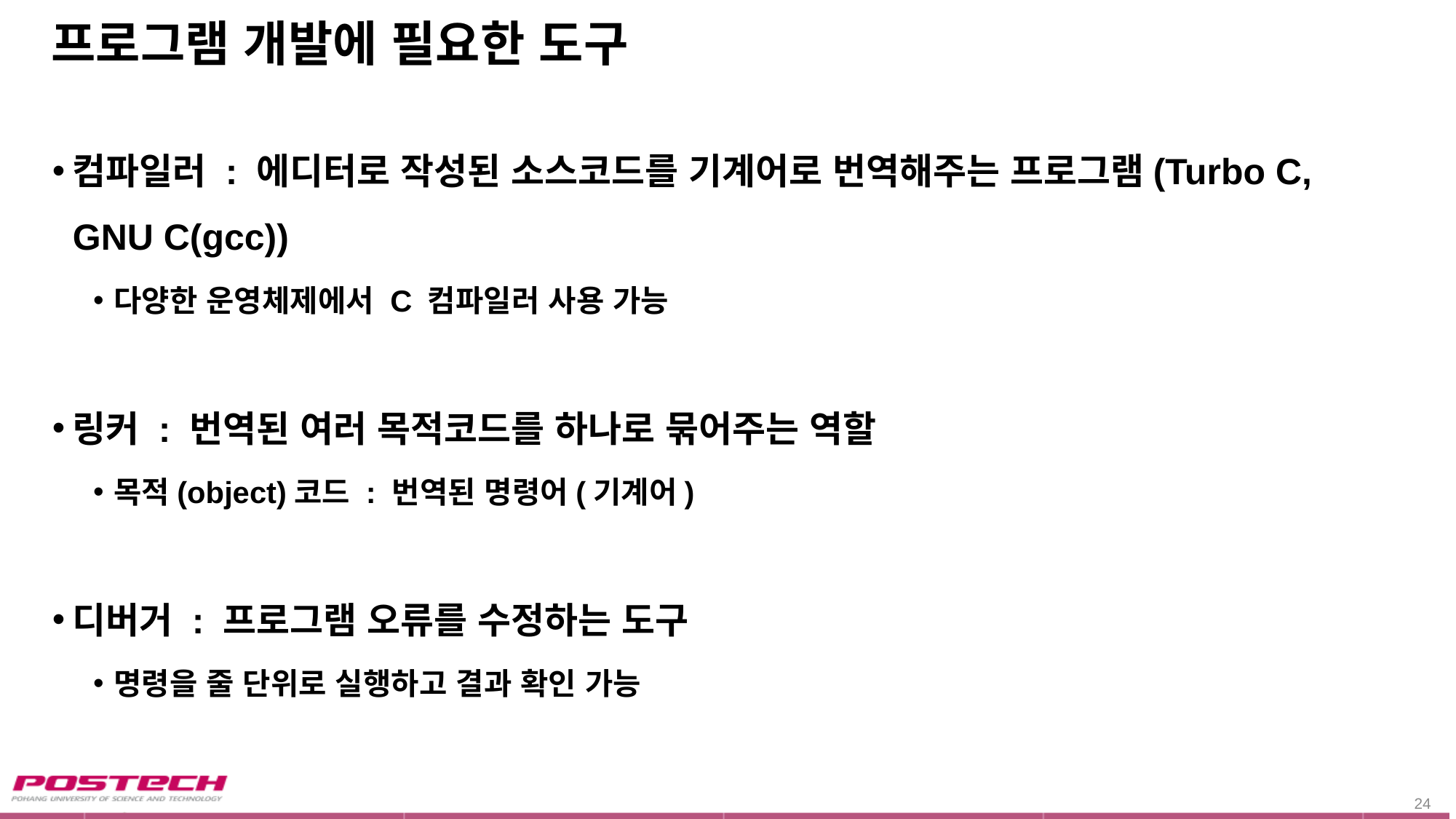

# 프로그램 개발에 필요한 도구
컴파일러 : 에디터로 작성된 소스코드를 기계어로 번역해주는 프로그램(Turbo C, GNU C(gcc))
다양한 운영체제에서 C 컴파일러 사용 가능

링커 : 번역된 여러 목적코드를 하나로 묶어주는 역할
목적(object)코드 : 번역된 명령어(기계어)

디버거 : 프로그램 오류를 수정하는 도구
명령을 줄 단위로 실행하고 결과 확인 가능

24